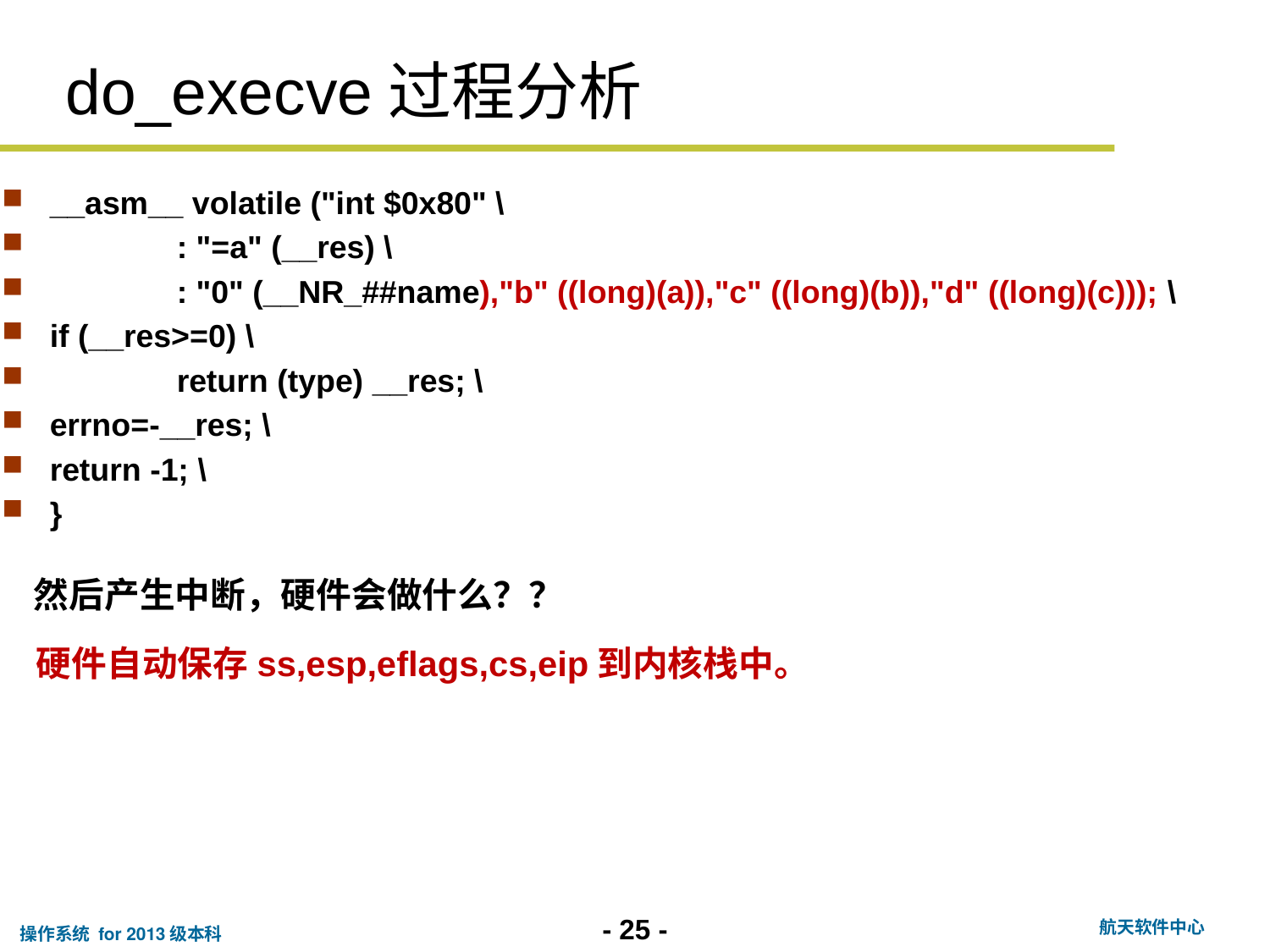

# do_execve过程分析
__asm__ volatile ("int $0x80" \
	: "=a" (__res) \
	: "0" (__NR_##name),"b" ((long)(a)),"c" ((long)(b)),"d" ((long)(c))); \
if (__res>=0) \
	return (type) __res; \
errno=-__res; \
return -1; \
}

然后产生中断，硬件会做什么？？
硬件自动保存ss,esp,eflags,cs,eip到内核栈中。